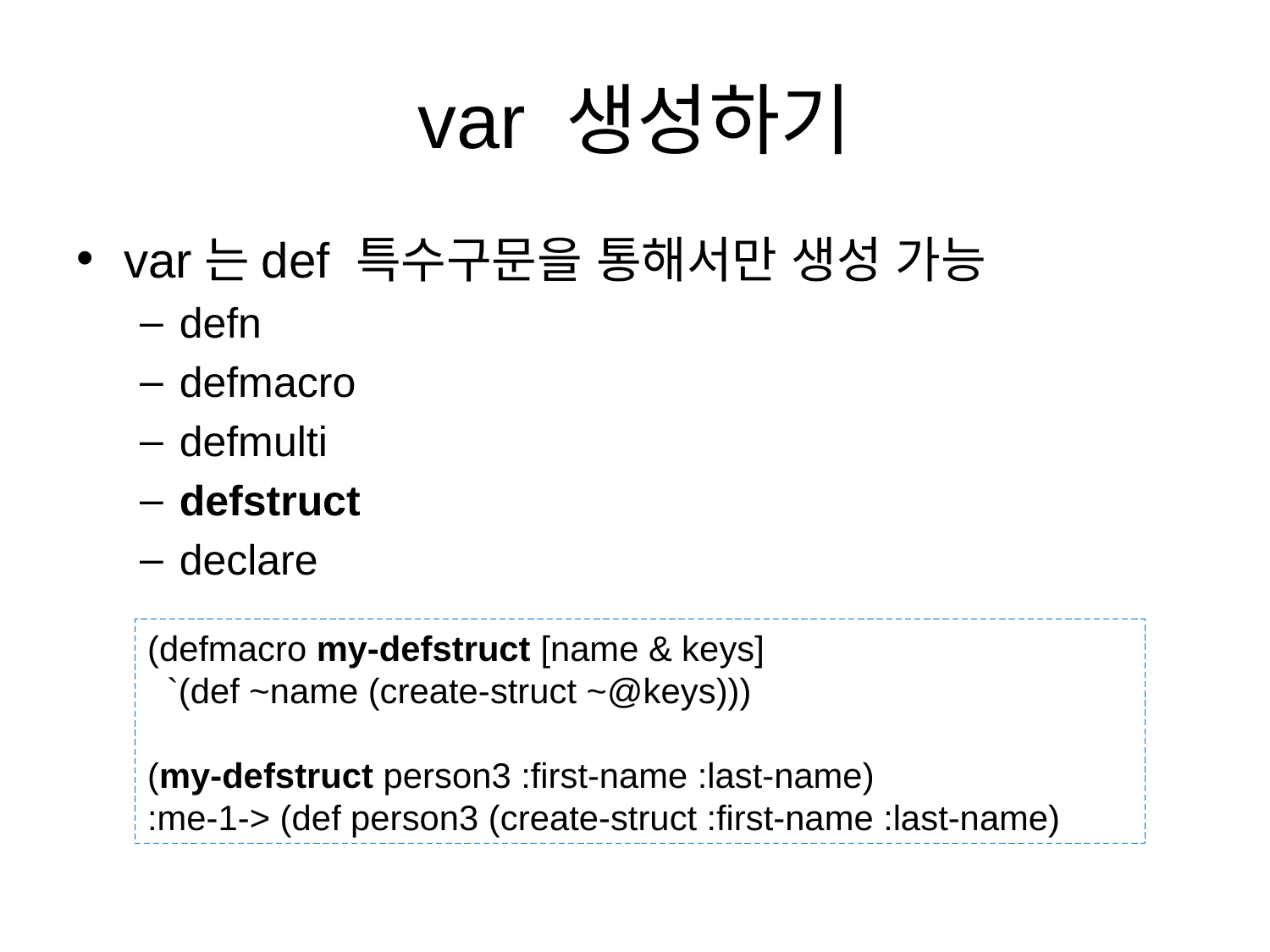

# var 생성하기
var는def 특수구문을 통해서만 생성 가능
defn
defmacro
defmulti
defstruct
declare

(defmacro my-defstruct [name & keys]
  `(def ~name (create-struct ~@keys)))

(my-defstruct person3 :first-name :last-name)
:me-1-> (def person3 (create-struct :first-name :last-name)